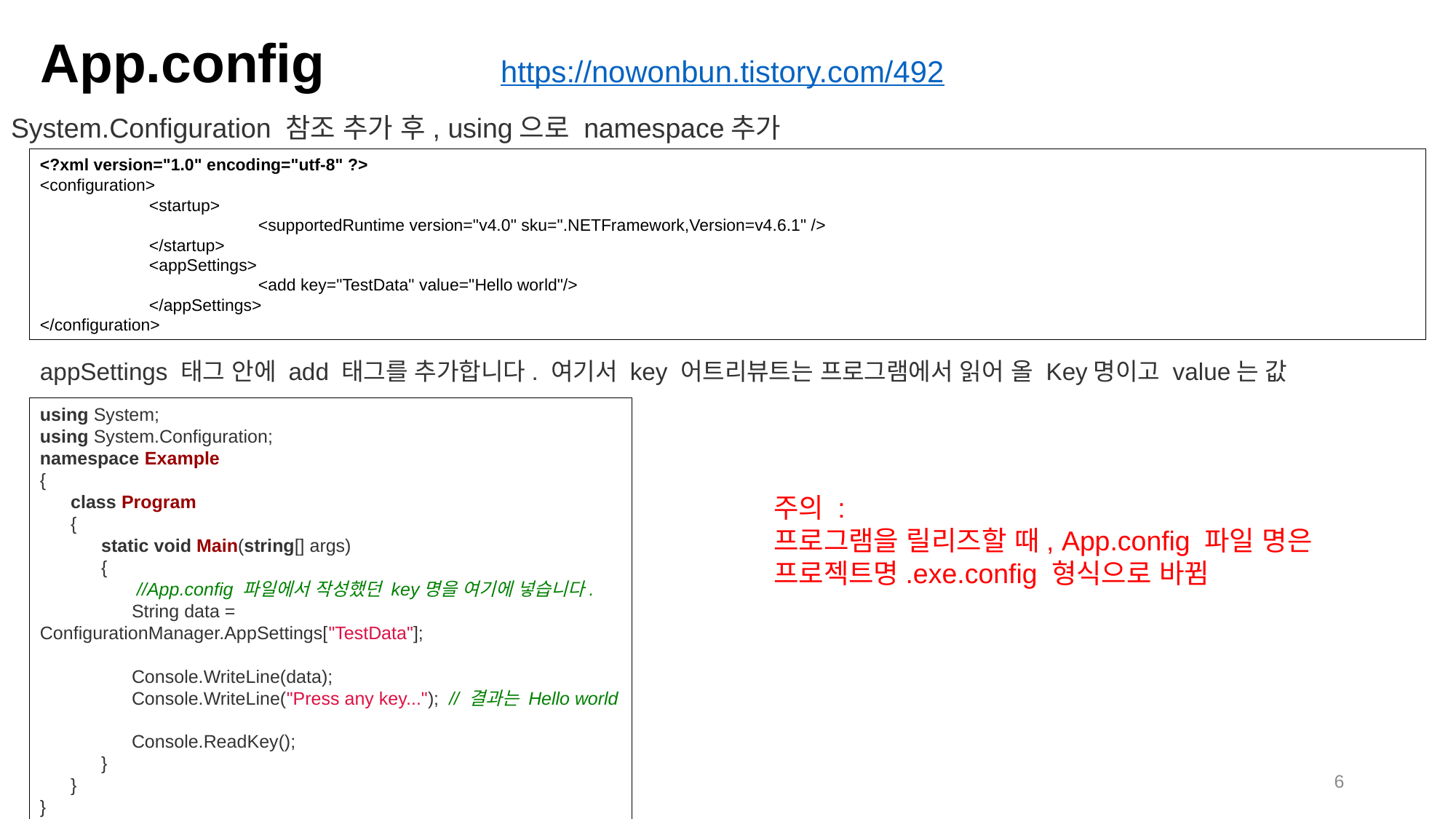

# App.config                     https://nowonbun.tistory.com/492
System.Configuration 참조 추가 후, using으로 namespace추가
<?xml version="1.0" encoding="utf-8" ?>
<configuration>
	<startup>
		<supportedRuntime version="v4.0" sku=".NETFramework,Version=v4.6.1" />
	</startup>
	<appSettings>
		<add key="TestData" value="Hello world"/>
	</appSettings>
</configuration>
appSettings 태그 안에 add 태그를 추가합니다. 여기서 key 어트리뷰트는 프로그램에서 읽어 올 Key명이고 value는 값
using System;
using System.Configuration;
namespace Example
{
      class Program
      {
            static void Main(string[] args)
            {
                   //App.config 파일에서 작성했던 key명을 여기에 넣습니다.
                  String data = ConfigurationManager.AppSettings["TestData"];

                  Console.WriteLine(data);
                  Console.WriteLine("Press any key...");  // 결과는 Hello world

                  Console.ReadKey();
            }
      }
}
주의 :
프로그램을 릴리즈할 때, App.config 파일 명은
프로젝트명.exe.config 형식으로 바뀜
6